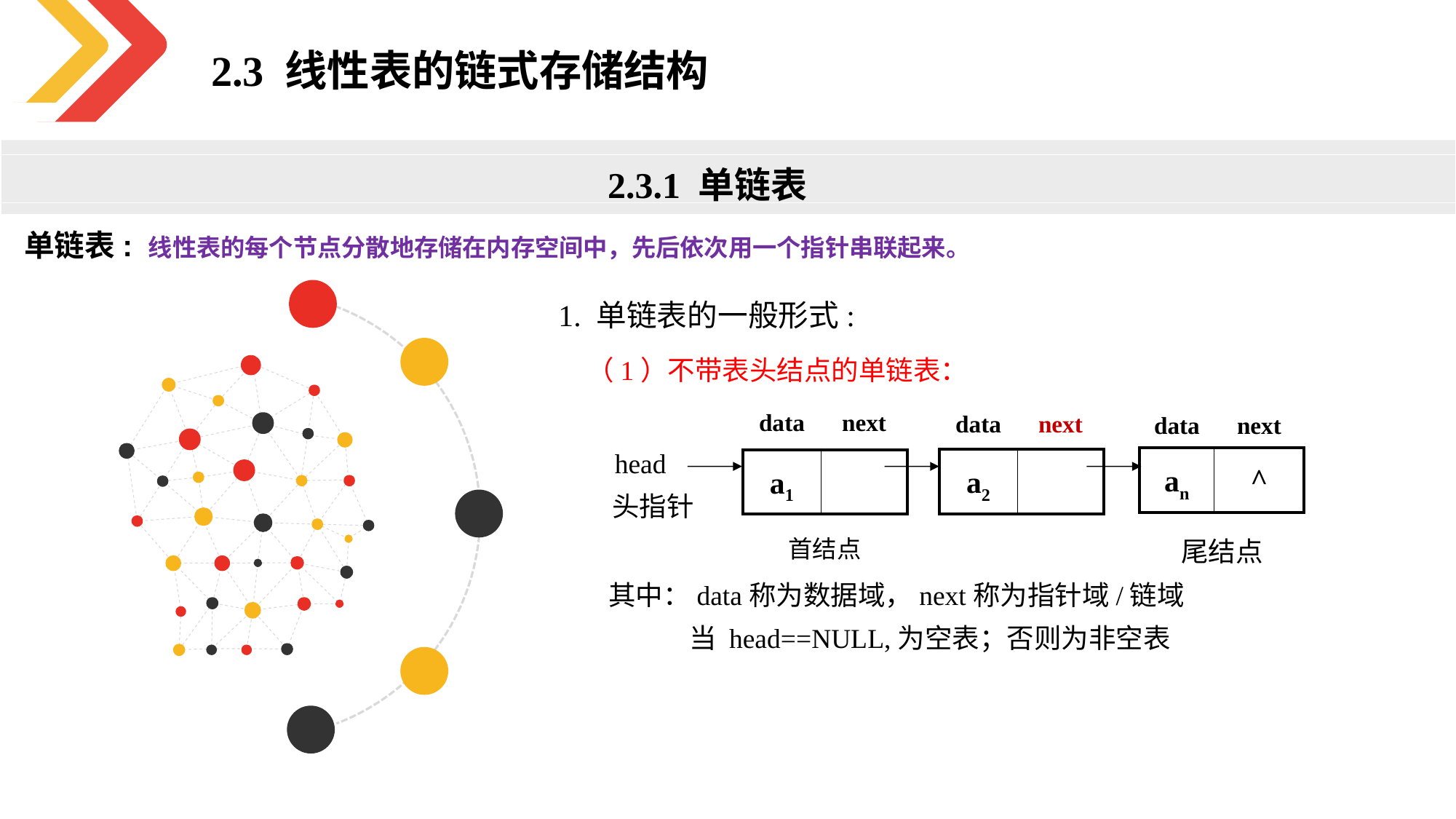

2.3 线性表的链式存储结构

2.3.1 单链表
单链表: 线性表的每个节点分散地存储在内存空间中，先后依次用一个指针串联起来。

1. 单链表的一般形式:

（1）不带表头结点的单链表：
| data | next |
| --- | --- |
| a1 |  |
| 首结点 |  |
| data | next |
| --- | --- |
| a2 |  |
|  |  |
| data | next |
| --- | --- |
| an | ^ |
| 尾结点 |  |
head
   头指针

其中：data称为数据域，next称为指针域/链域
            当 head==NULL,为空表；否则为非空表